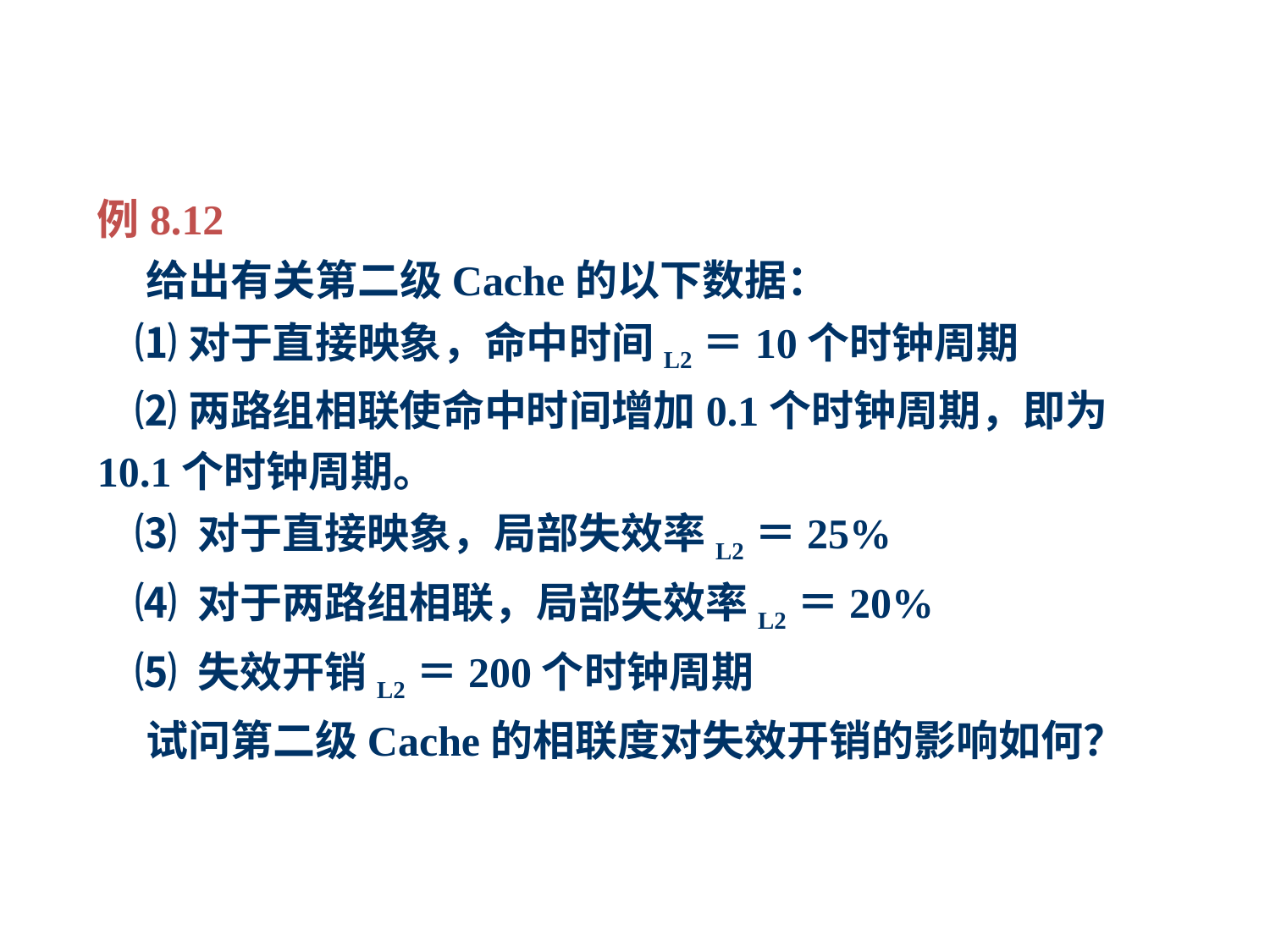

例8.12
    给出有关第二级Cache的以下数据：
    ⑴对于直接映象，命中时间L2＝10个时钟周期
    ⑵两路组相联使命中时间增加0.1个时钟周期，即为10.1个时钟周期。
    ⑶ 对于直接映象，局部失效率L2＝25%
    ⑷ 对于两路组相联，局部失效率L2＝20%
    ⑸ 失效开销L2＝200个时钟周期
    试问第二级Cache的相联度对失效开销的影响如何？